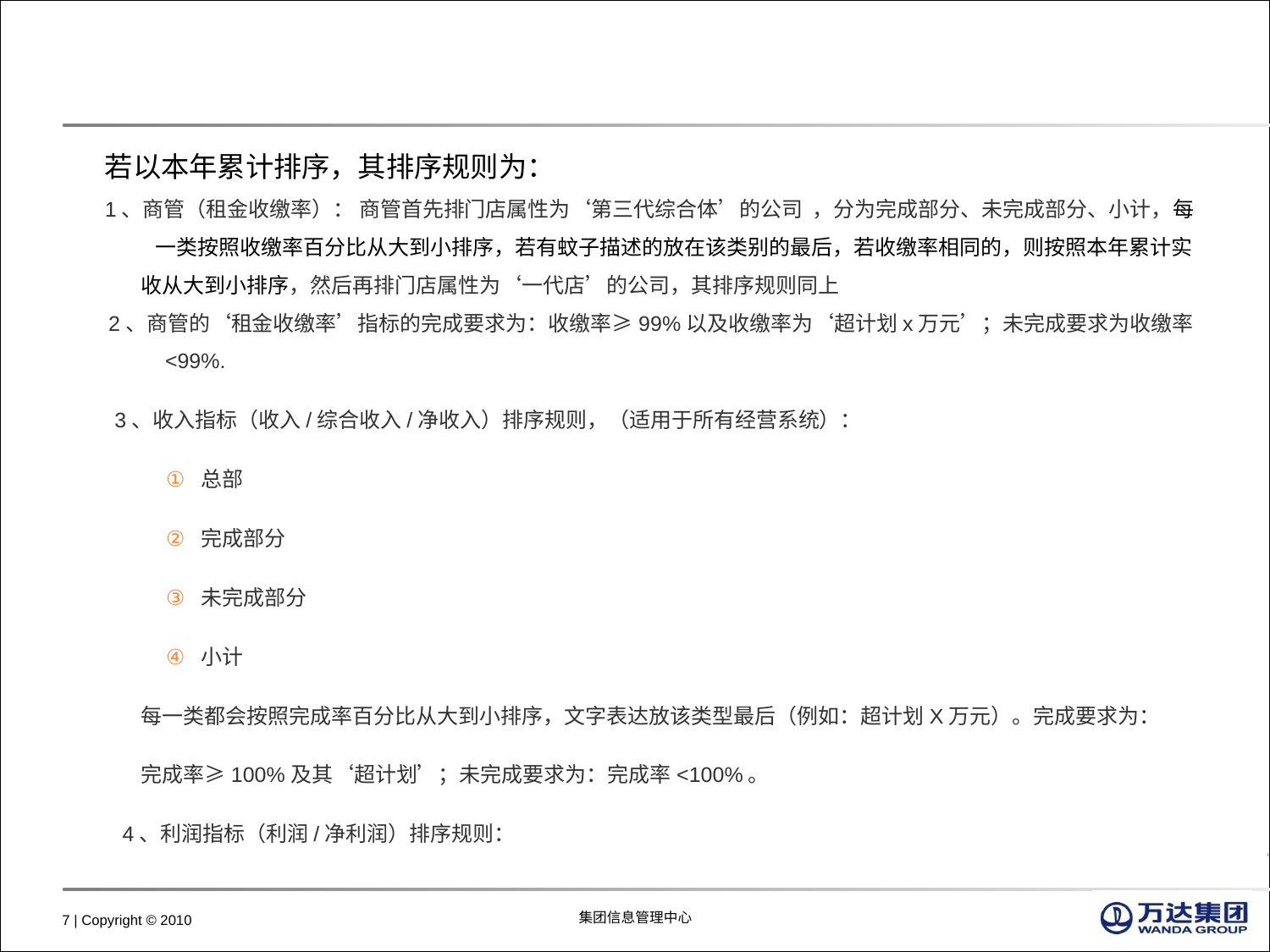

若以本年累计排序，其排序规则为：
1、商管（租金收缴率）： 商管首先排门店属性为‘第三代综合体’的公司  ，分为完成部分、未完成部分、小计，每
  一类按照收缴率百分比从大到小排序，若有蚊子描述的放在该类别的最后，若收缴率相同的，则按照本年累计实收从大到小排序，然后再排门店属性为‘一代店’的公司，其排序规则同上
       2、商管的‘租金收缴率’指标的完成要求为：收缴率≥99%以及收缴率为‘超计划x万元’；未完成要求为收缴率       <99%.
3、收入指标（收入/综合收入/净收入）排序规则，（适用于所有经营系统）：
  总部
  完成部分
  未完成部分
  小计
每一类都会按照完成率百分比从大到小排序，文字表达放该类型最后（例如：超计划X万元）。完成要求为：
完成率≥100%及其‘超计划’；未完成要求为：完成率<100%。
 4、利润指标（利润/净利润）排序规则：

7 | Copyright © 2010